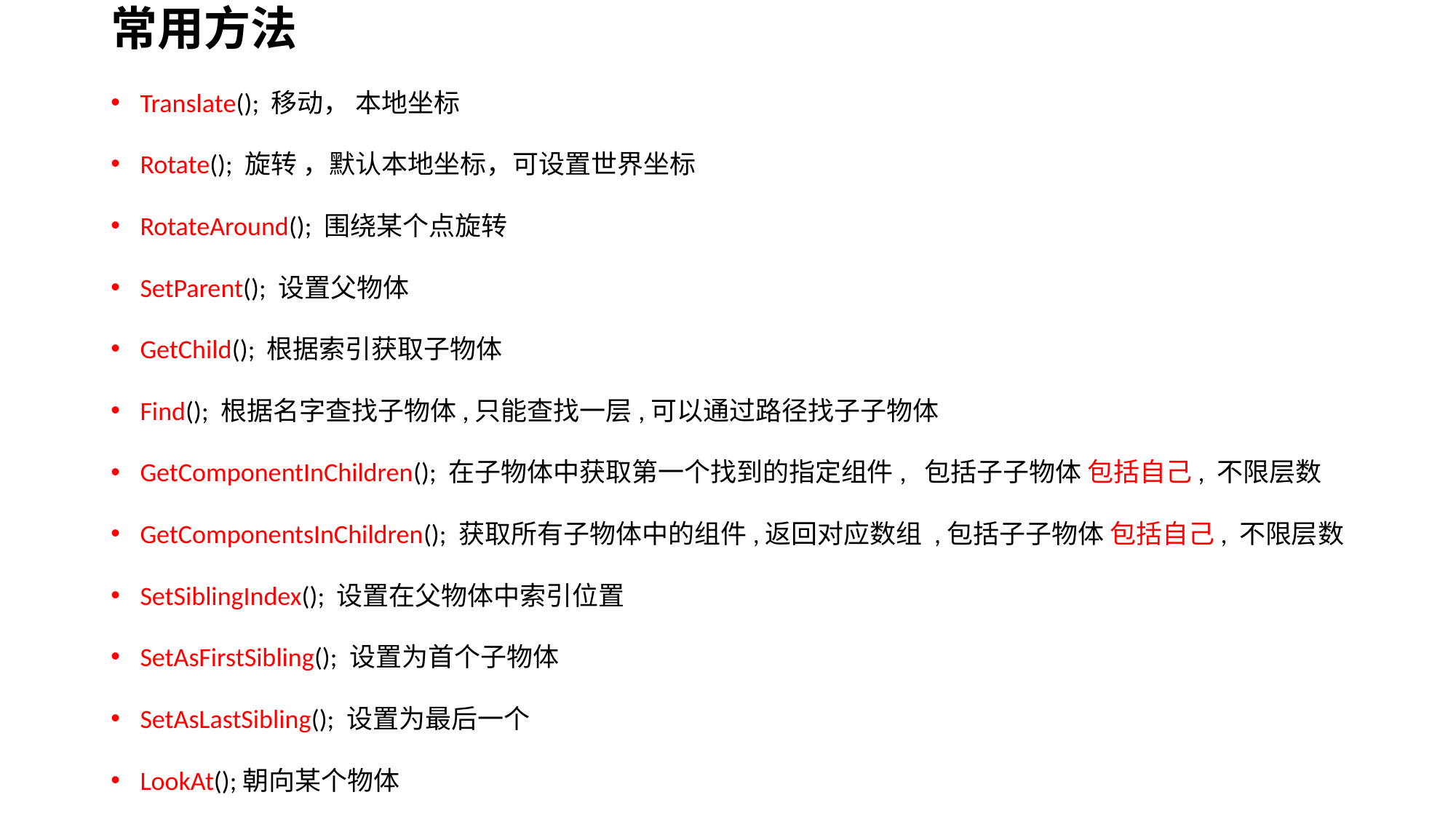

常用方法
Translate(); 移动， 本地坐标
Rotate(); 旋转 ，默认本地坐标，可设置世界坐标
RotateAround(); 围绕某个点旋转
SetParent(); 设置父物体
GetChild(); 根据索引获取子物体
Find(); 根据名字查找子物体,只能查找一层,可以通过路径找子子物体
GetComponentInChildren(); 在子物体中获取第一个找到的指定组件,  包括子子物体 包括自己, 不限层数
GetComponentsInChildren(); 获取所有子物体中的组件,返回对应数组 ,包括子子物体 包括自己, 不限层数
SetSiblingIndex(); 设置在父物体中索引位置
SetAsFirstSibling(); 设置为首个子物体
SetAsLastSibling(); 设置为最后一个
LookAt();朝向某个物体